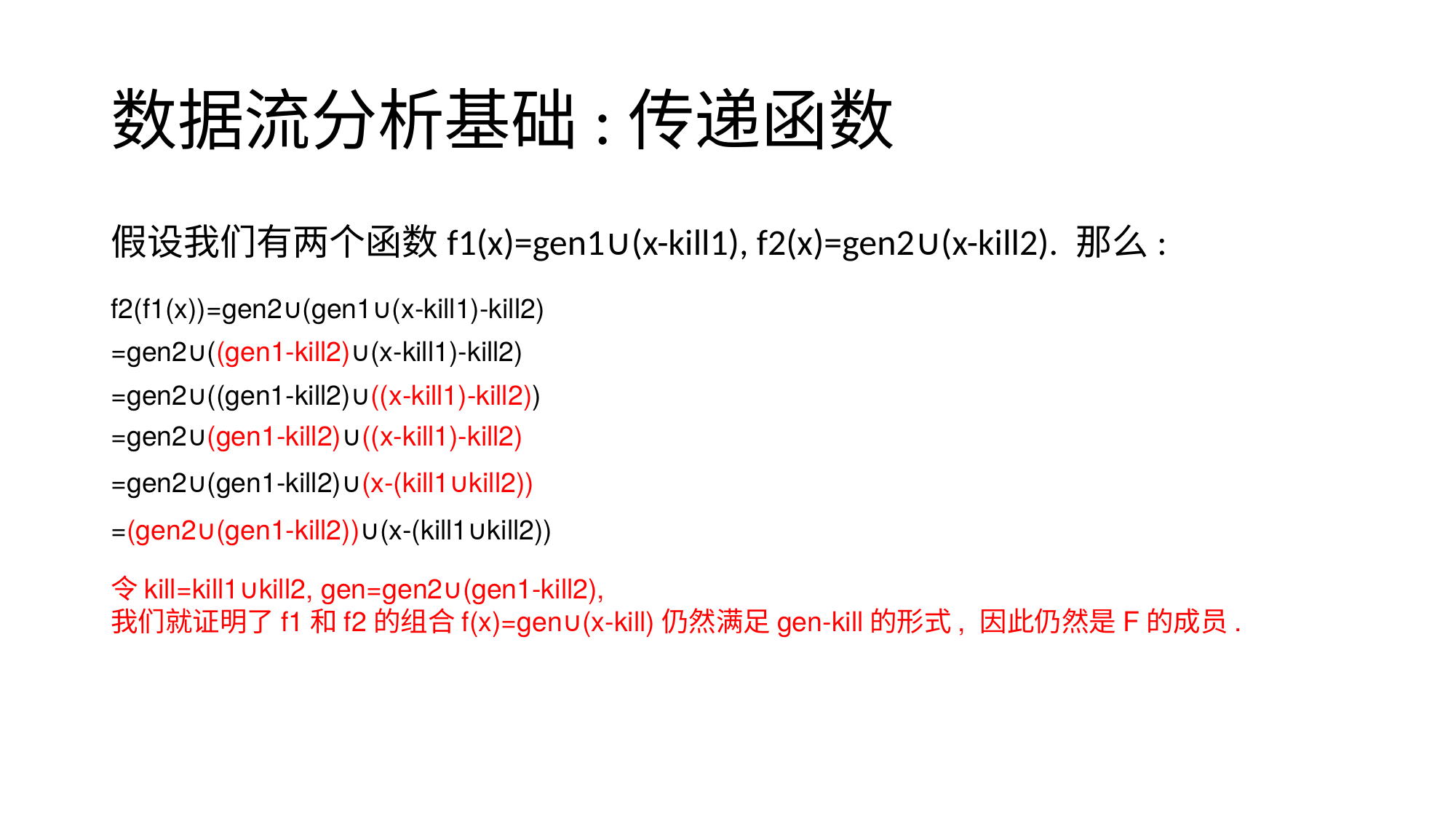

# 数据流分析基础:传递函数
假设我们有两个函数f1(x)=gen1∪(x-kill1), f2(x)=gen2∪(x-kill2). 那么:
f2(f1(x))=gen2∪(gen1∪(x-kill1)-kill2)
=gen2∪((gen1-kill2)∪(x-kill1)-kill2)
=gen2∪((gen1-kill2)∪((x-kill1)-kill2))
=gen2∪(gen1-kill2)∪((x-kill1)-kill2)
=gen2∪(gen1-kill2)∪(x-(kill1∪kill2))
=(gen2∪(gen1-kill2))∪(x-(kill1∪kill2))
令kill=kill1∪kill2, gen=gen2∪(gen1-kill2),
我们就证明了f1和f2的组合f(x)=gen∪(x-kill)仍然满足gen-kill的形式, 因此仍然是F的成员.